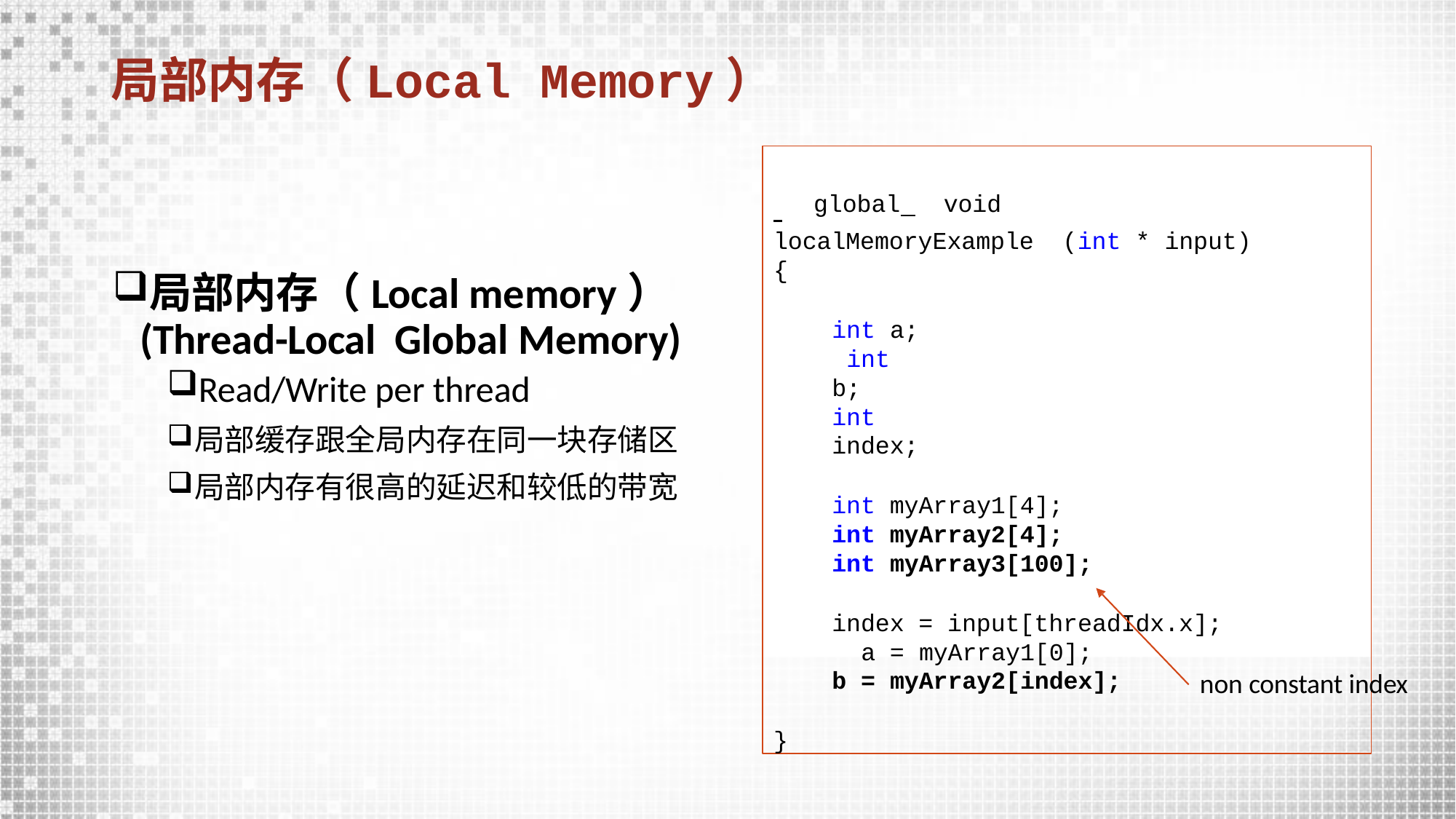

# 局部内存（Local Memory）

 	global 	void localMemoryExample  (int * input)
{

int a;  int b;
int index;

int myArray1[4];  int myArray2[4];  int myArray3[100];

index = input[threadIdx.x];   a = myArray1[0];
b = myArray2[index];

}
局部内存（Local memory） (Thread-Local  Global Memory)
Read/Write per thread
局部缓存跟全局内存在同一块存储区
局部内存有很高的延迟和较低的带宽

non constant index